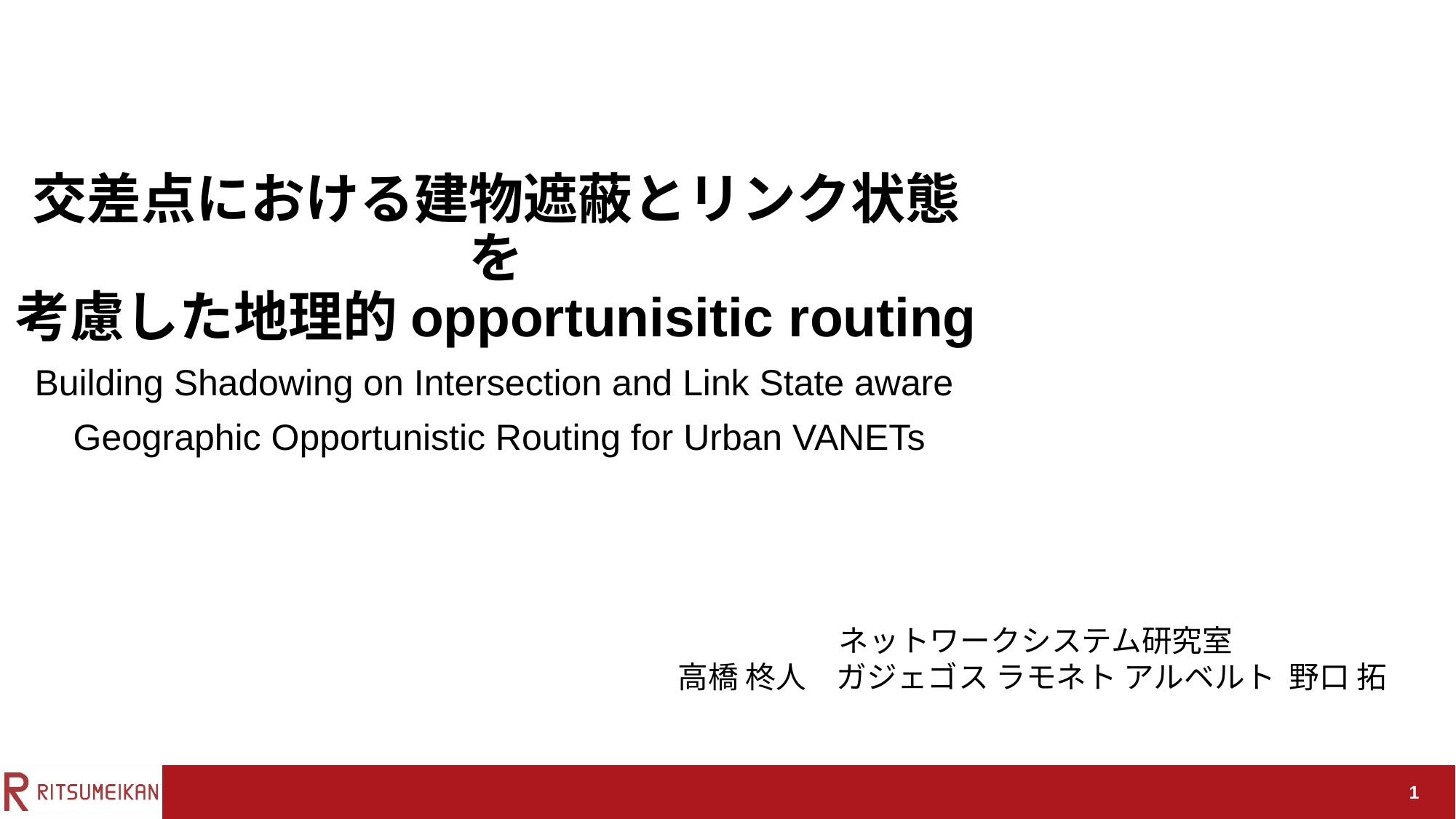

# 交差点における建物遮蔽とリンク状態を 考慮した地理的opportunisitic routing
Building Shadowing on Intersection and Link State aware
Geographic Opportunistic Routing for Urban VANETs
ネットワークシステム研究室
高橋 柊人　ガジェゴス ラモネト アルベルト  野口 拓
1